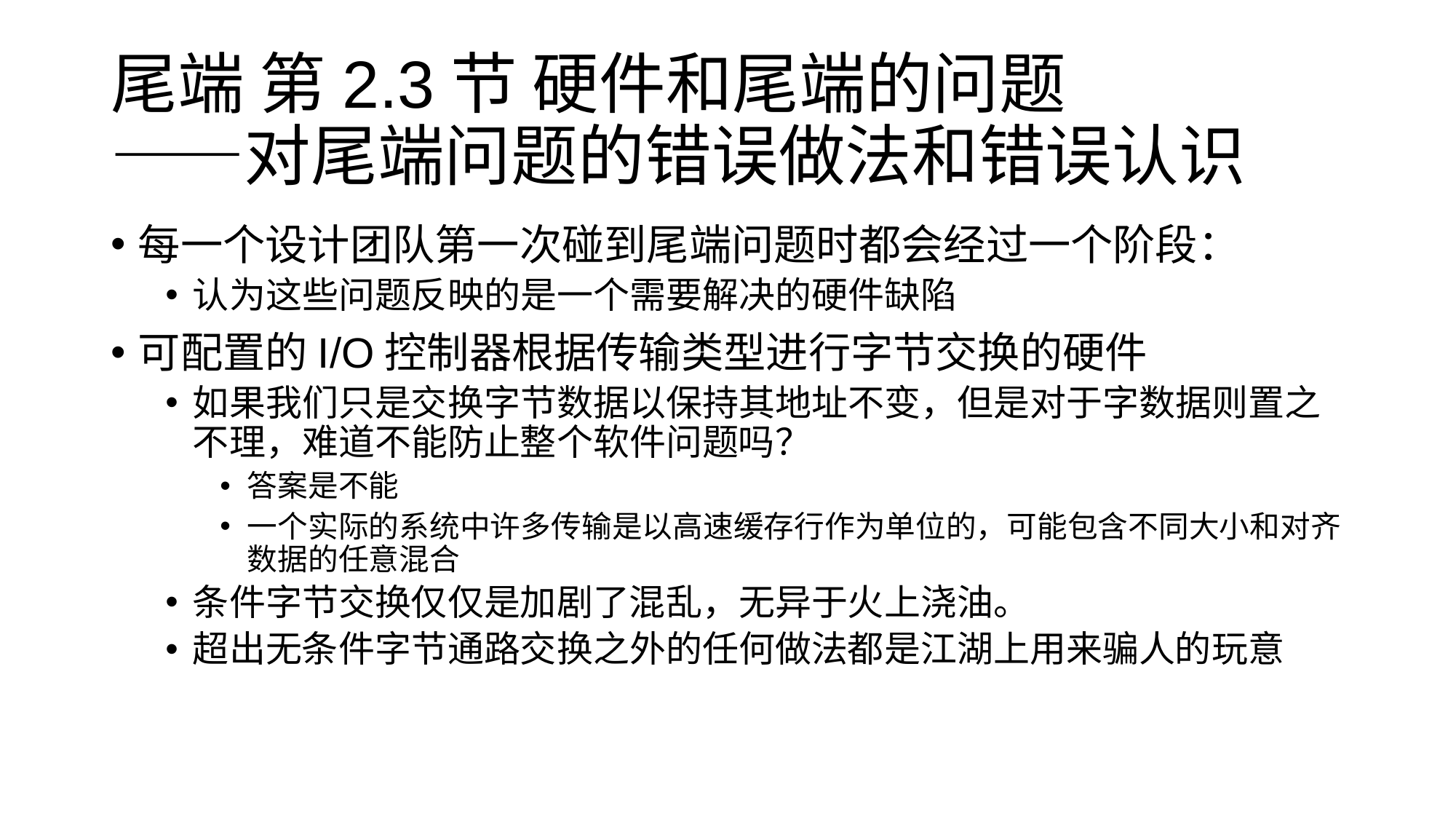

# 尾端 第2.3节 硬件和尾端的问题 ——对尾端问题的错误做法和错误认识
每一个设计团队第一次碰到尾端问题时都会经过一个阶段：
认为这些问题反映的是一个需要解决的硬件缺陷
可配置的I/O控制器根据传输类型进行字节交换的硬件
如果我们只是交换字节数据以保持其地址不变，但是对于字数据则置之不理，难道不能防止整个软件问题吗？
答案是不能
一个实际的系统中许多传输是以高速缓存行作为单位的，可能包含不同大小和对齐数据的任意混合
条件字节交换仅仅是加剧了混乱，无异于火上浇油。
超出无条件字节通路交换之外的任何做法都是江湖上用来骗人的玩意